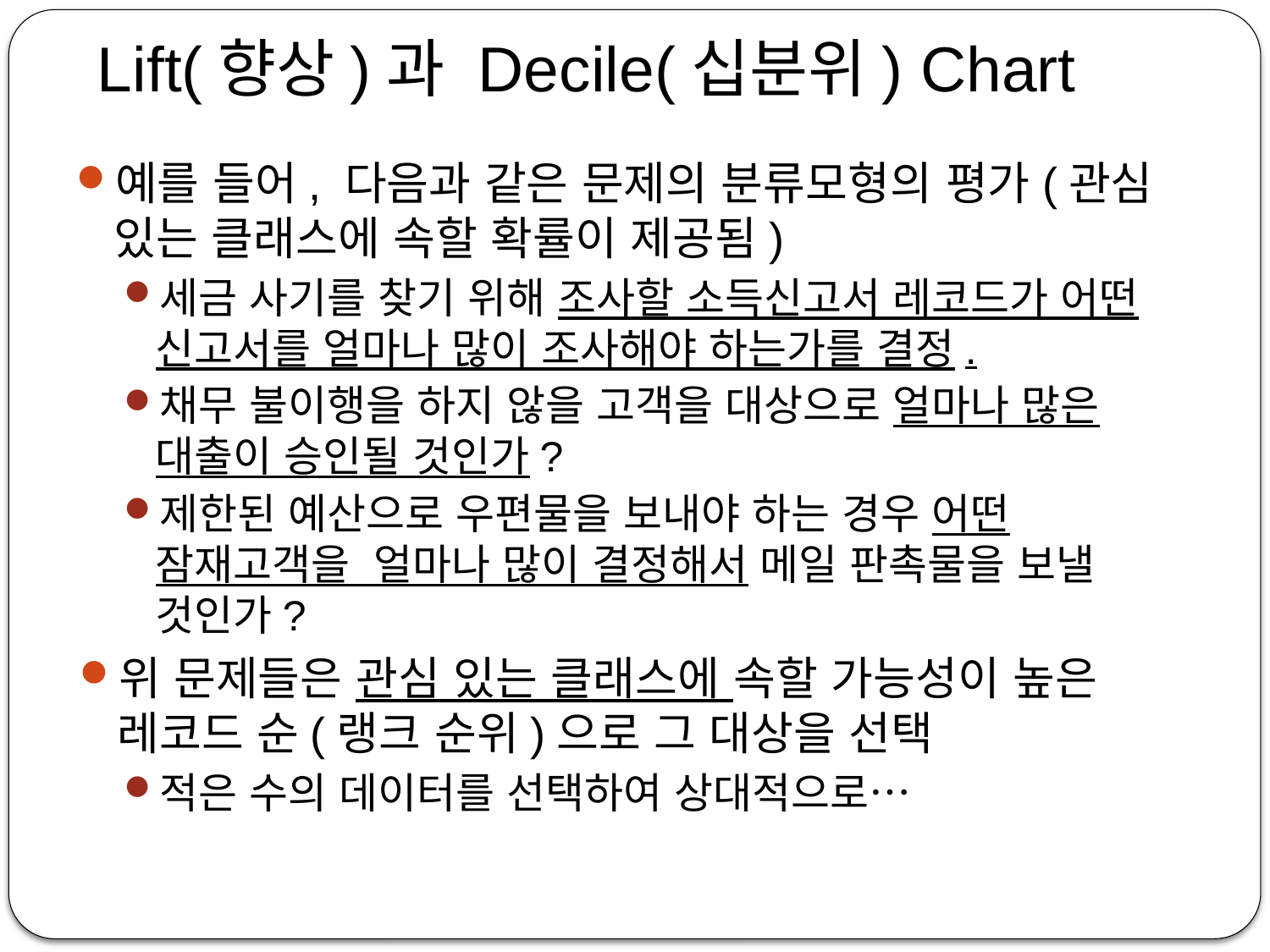

# Lift(향상)과 Decile(십분위) Chart
예를 들어, 다음과 같은 문제의 분류모형의 평가(관심 있는 클래스에 속할 확률이 제공됨)
세금 사기를 찾기 위해 조사할 소득신고서 레코드가 어떤 신고서를 얼마나 많이 조사해야 하는가를 결정.
채무 불이행을 하지 않을 고객을 대상으로 얼마나 많은 대출이 승인될 것인가?
제한된 예산으로 우편물을 보내야 하는 경우 어떤 잠재고객을  얼마나 많이 결정해서 메일 판촉물을 보낼 것인가?
위 문제들은 관심 있는 클래스에 속할 가능성이 높은 레코드 순(랭크 순위)으로 그 대상을 선택
적은 수의 데이터를 선택하여 상대적으로…